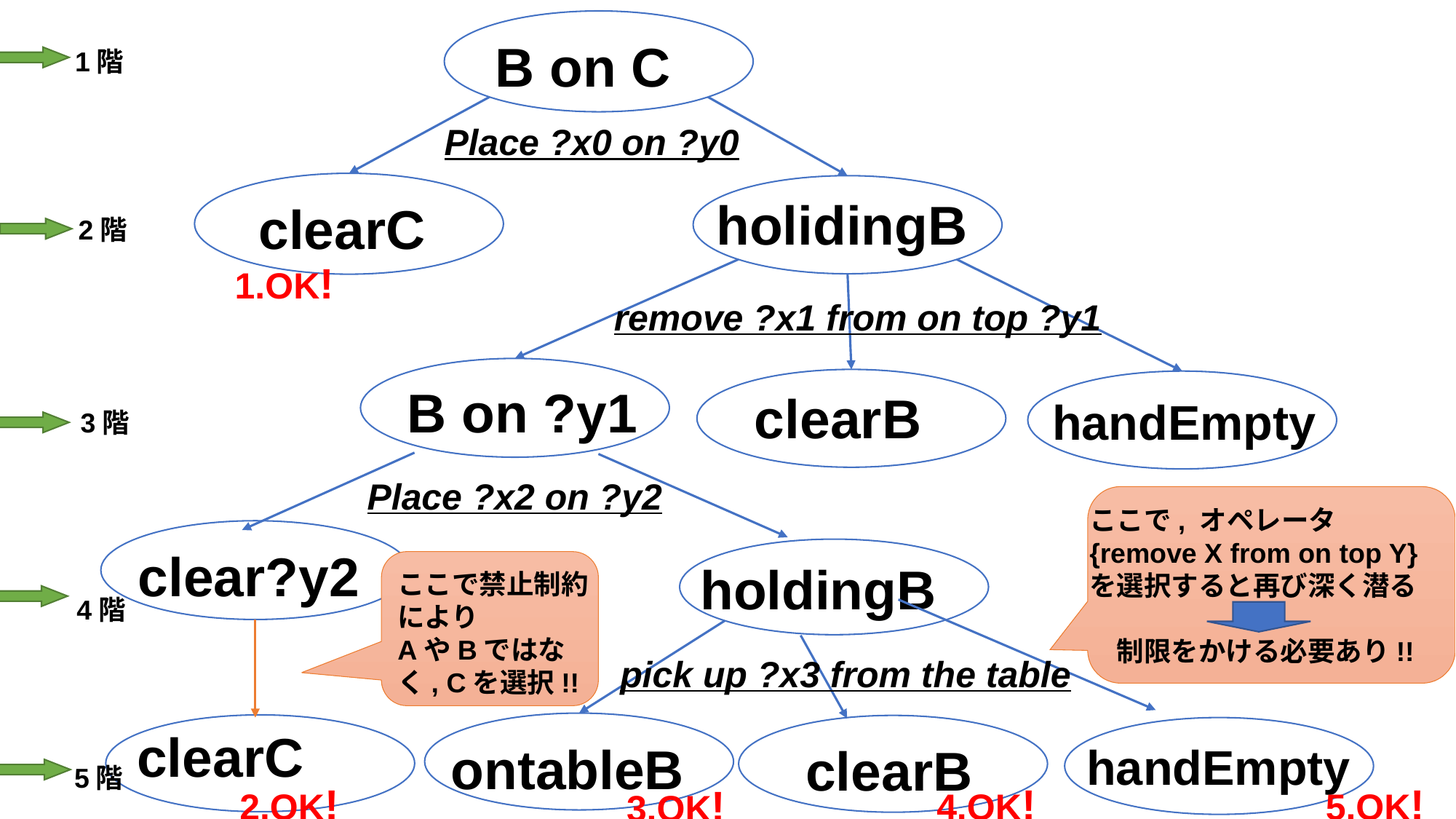

B on C
1階

Place ?x0 on ?y0

holidingB
clearC
2階

1.OK!
remove ?x1 from on top ?y1

B on ?y1
clearB
handEmpty
3階

Place ?x2 on ?y2

ここで, オペレータ
{remove X from on top Y}
を選択すると再び深く潜る

　制限をかける必要あり!!

clear?y2

holdingB

ここで禁止制約により
AやBではなく, Cを選択!!

4階

pick up ?x3 from the table

clearC

ontableB
clearB
handEmpty
5階

2.OK!
4.OK!
5.OK!
3.OK!